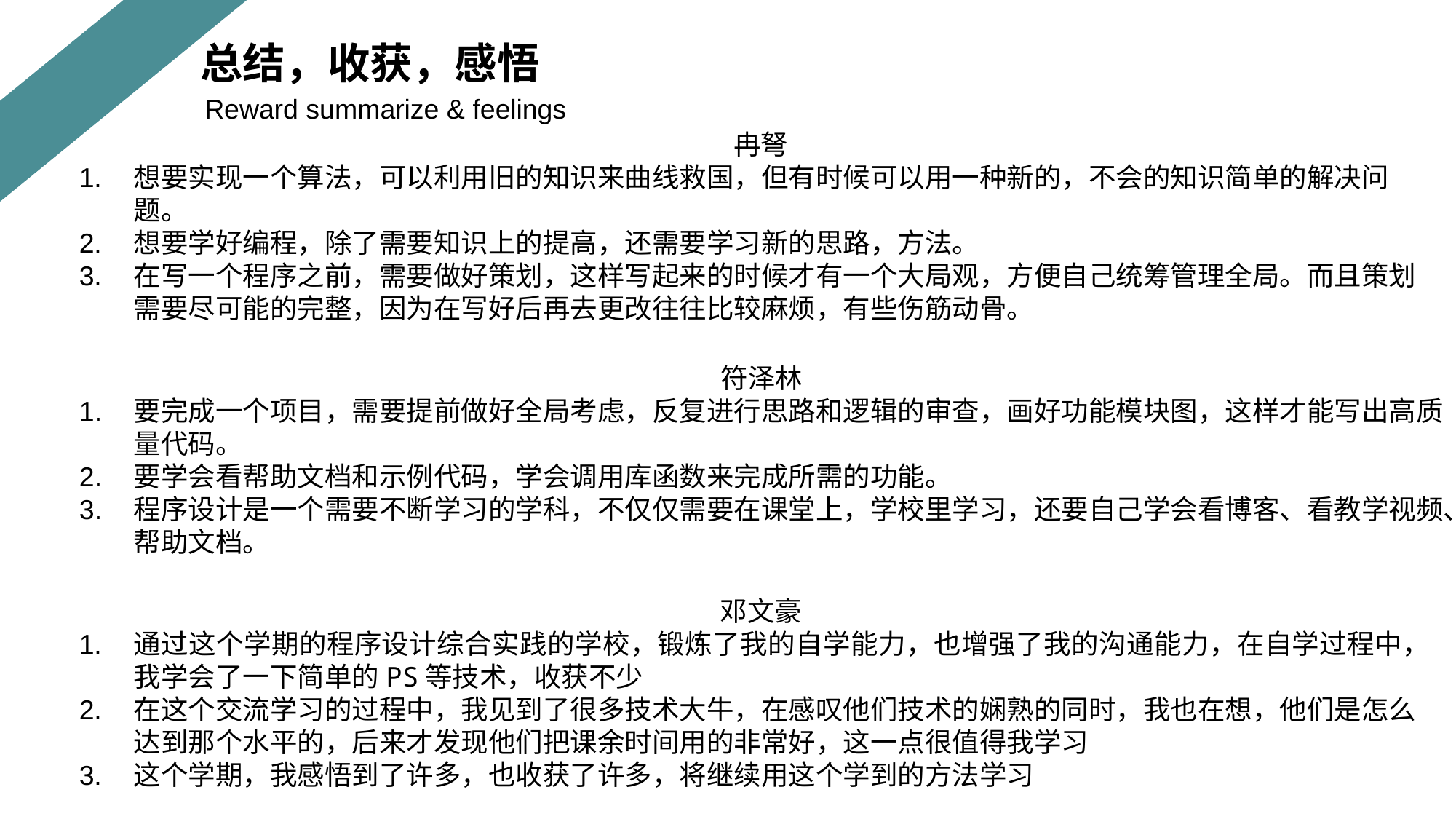

总结，收获，感悟
 Reward summarize & feelings
 冉弩
想要实现一个算法，可以利用旧的知识来曲线救国，但有时候可以用一种新的，不会的知识简单的解决问   题。
想要学好编程，除了需要知识上的提高，还需要学习新的思路，方法。
在写一个程序之前，需要做好策划，这样写起来的时候才有一个大局观，方便自己统筹管理全局。而且策划需要尽可能的完整，因为在写好后再去更改往往比较麻烦，有些伤筋动骨。

符泽林
要完成一个项目，需要提前做好全局考虑，反复进行思路和逻辑的审查，画好功能模块图，这样才能写出高质量代码。
要学会看帮助文档和示例代码，学会调用库函数来完成所需的功能。
程序设计是一个需要不断学习的学科，不仅仅需要在课堂上，学校里学习，还要自己学会看博客、看教学视频、帮助文档。

 邓文豪
通过这个学期的程序设计综合实践的学校，锻炼了我的自学能力，也增强了我的沟通能力，在自学过程中，我学会了一下简单的PS等技术，收获不少
在这个交流学习的过程中，我见到了很多技术大牛，在感叹他们技术的娴熟的同时，我也在想，他们是怎么达到那个水平的，后来才发现他们把课余时间用的非常好，这一点很值得我学习
这个学期，我感悟到了许多，也收获了许多，将继续用这个学到的方法学习